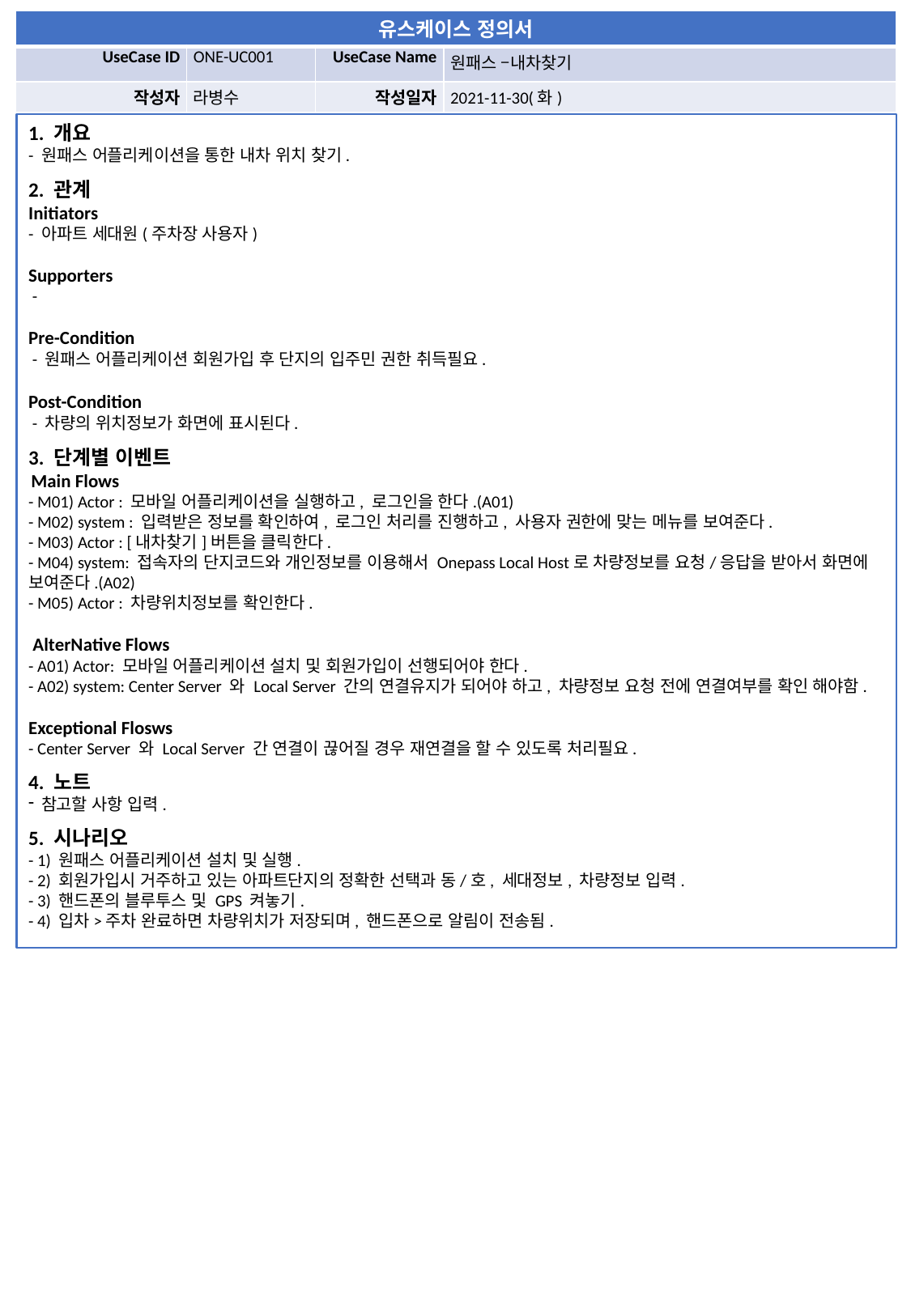

| 유스케이스 정의서 |  |  |  |
| --- | --- | --- | --- |
| UseCase ID | ONE-UC001 | UseCase Name | 원패스 –내차찾기 |
| 작성자 | 라병수 | 작성일자 | 2021-11-30(화) |
1. 개요
- 원패스 어플리케이션을 통한 내차 위치 찾기.

2. 관계
Initiators
- 아파트 세대원(주차장 사용자)

Supporters
 -

Pre-Condition
 - 원패스 어플리케이션 회원가입 후 단지의 입주민 권한 취득필요.

Post-Condition
 - 차량의 위치정보가 화면에 표시된다.

3. 단계별 이벤트
 Main Flows
- M01) Actor : 모바일 어플리케이션을 실행하고, 로그인을 한다.(A01)
- M02) system : 입력받은 정보를 확인하여, 로그인 처리를 진행하고, 사용자 권한에 맞는 메뉴를 보여준다.
- M03) Actor : [내차찾기]버튼을 클릭한다.
- M04) system: 접속자의 단지코드와 개인정보를 이용해서 Onepass Local Host로 차량정보를 요청/응답을 받아서 화면에 보여준다.(A02)
- M05) Actor : 차량위치정보를 확인한다.

 AlterNative Flows
- A01) Actor: 모바일 어플리케이션 설치 및 회원가입이 선행되어야 한다.
- A02) system: Center Server 와 Local Server 간의 연결유지가 되어야 하고, 차량정보 요청 전에 연결여부를 확인 해야함.

Exceptional Flosws
- Center Server 와 Local Server 간 연결이 끊어질 경우 재연결을 할 수 있도록 처리필요.

4. 노트
참고할 사항 입력.

5. 시나리오
- 1) 원패스 어플리케이션 설치 및 실행.
- 2) 회원가입시 거주하고 있는 아파트단지의 정확한 선택과 동/호, 세대정보, 차량정보 입력.
- 3) 핸드폰의 블루투스 및 GPS 켜놓기.
- 4) 입차>주차 완료하면 차량위치가 저장되며, 핸드폰으로 알림이 전송됨.